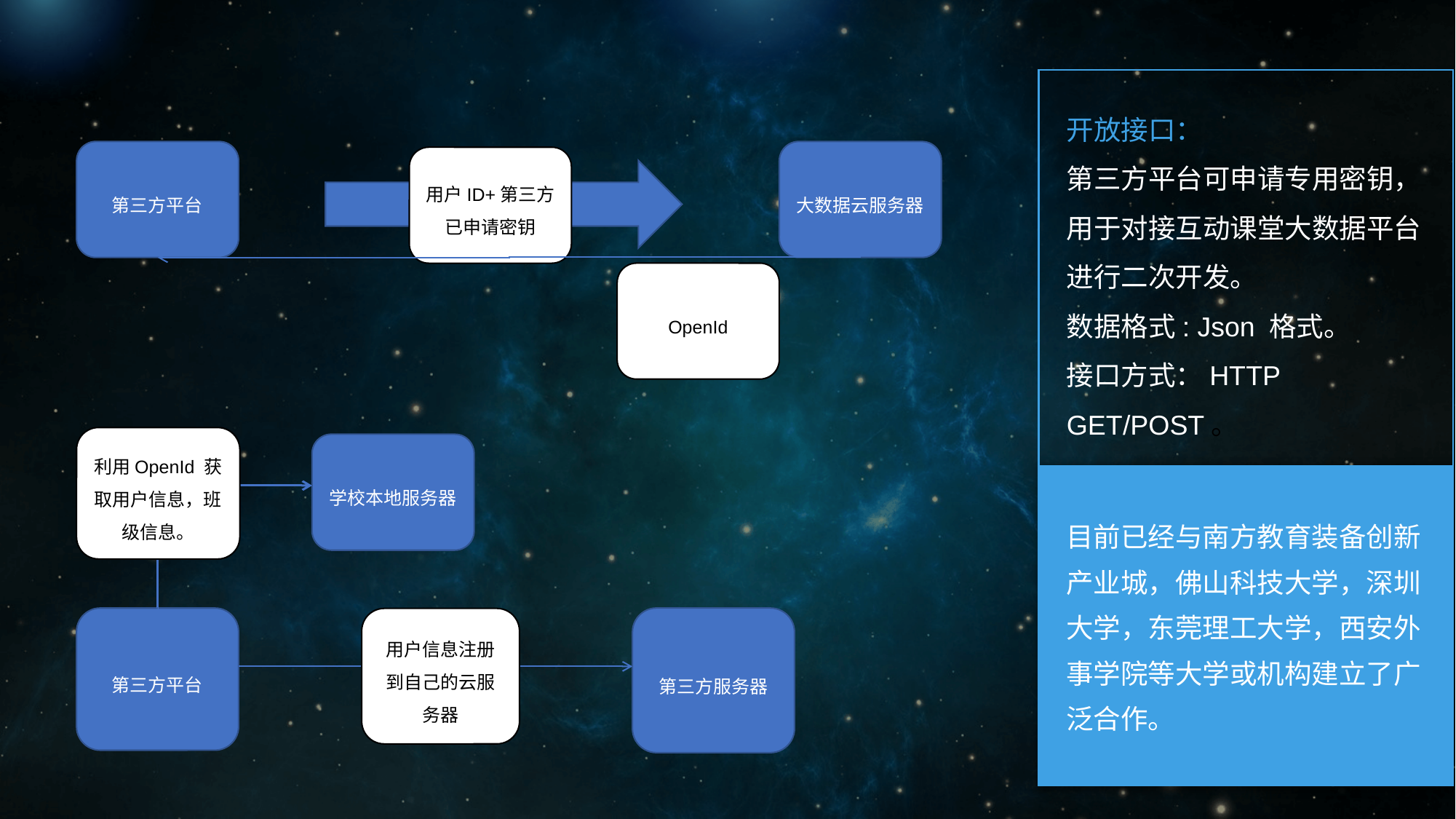

开放接口：
第三方平台可申请专用密钥，用于对接互动课堂大数据平台进行二次开发。
数据格式: Json 格式。
接口方式：HTTP GET/POST。
第三方平台
大数据云服务器
用户ID+第三方已申请密钥

OpenId
利用OpenId 获取用户信息，班级信息。
学校本地服务器
第三方平台
第三方服务器
用户信息注册到自己的云服务器

目前已经与南方教育装备创新产业城，佛山科技大学，深圳大学，东莞理工大学，西安外事学院等大学或机构建立了广泛合作。